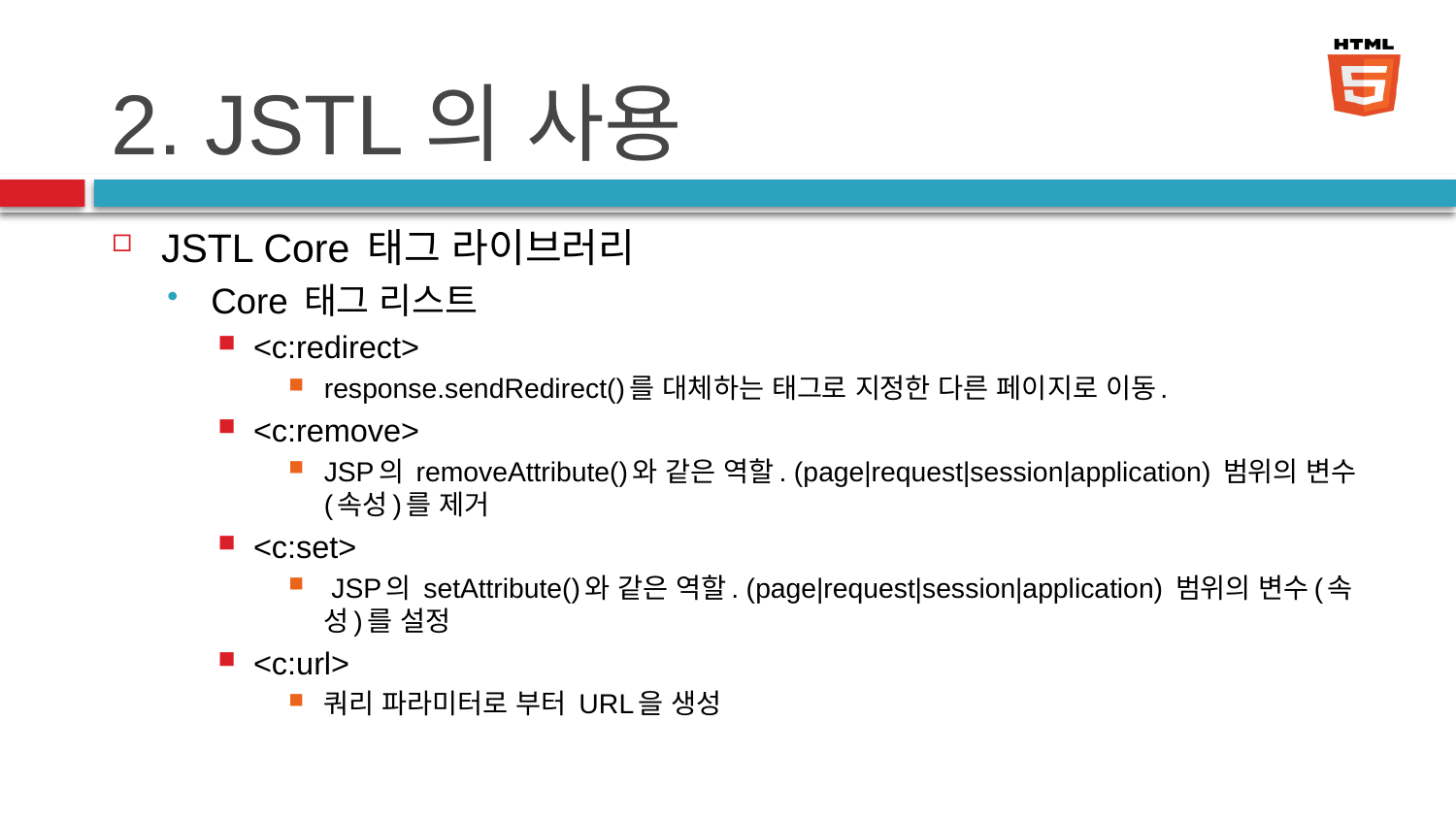

# 2. JSTL의 사용
JSTL Core 태그 라이브러리
Core 태그 리스트
<c:redirect>
response.sendRedirect()를 대체하는 태그로 지정한 다른 페이지로 이동.
<c:remove>
JSP의 removeAttribute()와 같은 역할. (page|request|session|application) 범위의 변수(속성)를 제거
<c:set>
 JSP의 setAttribute()와 같은 역할. (page|request|session|application) 범위의 변수(속성)를 설정
<c:url>
쿼리 파라미터로 부터 URL을 생성